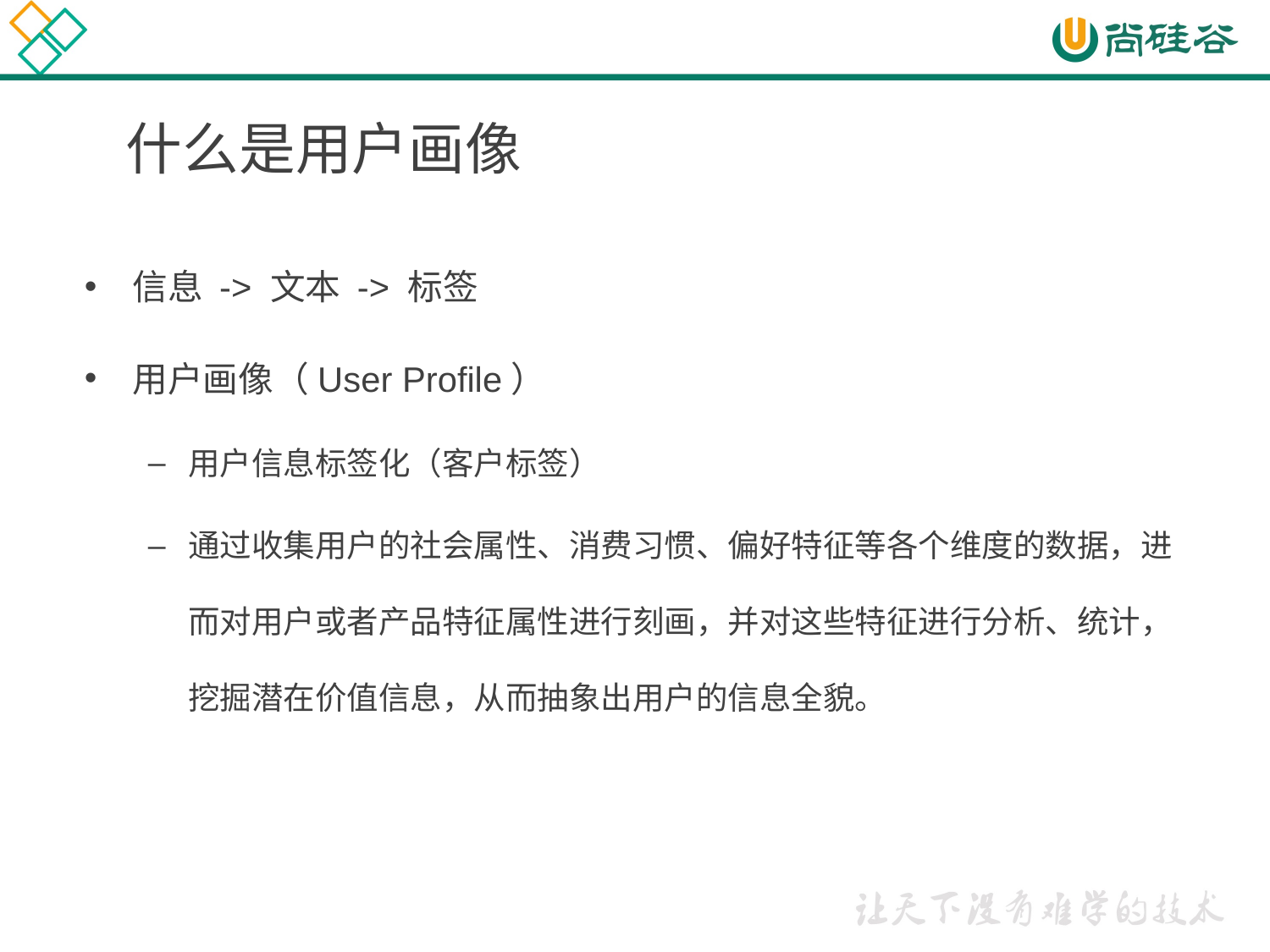

# 什么是用户画像
信息 -> 文本 -> 标签
用户画像（User Profile）
用户信息标签化（客户标签）
通过收集用户的社会属性、消费习惯、偏好特征等各个维度的数据，进而对用户或者产品特征属性进行刻画，并对这些特征进行分析、统计，挖掘潜在价值信息，从而抽象出用户的信息全貌。